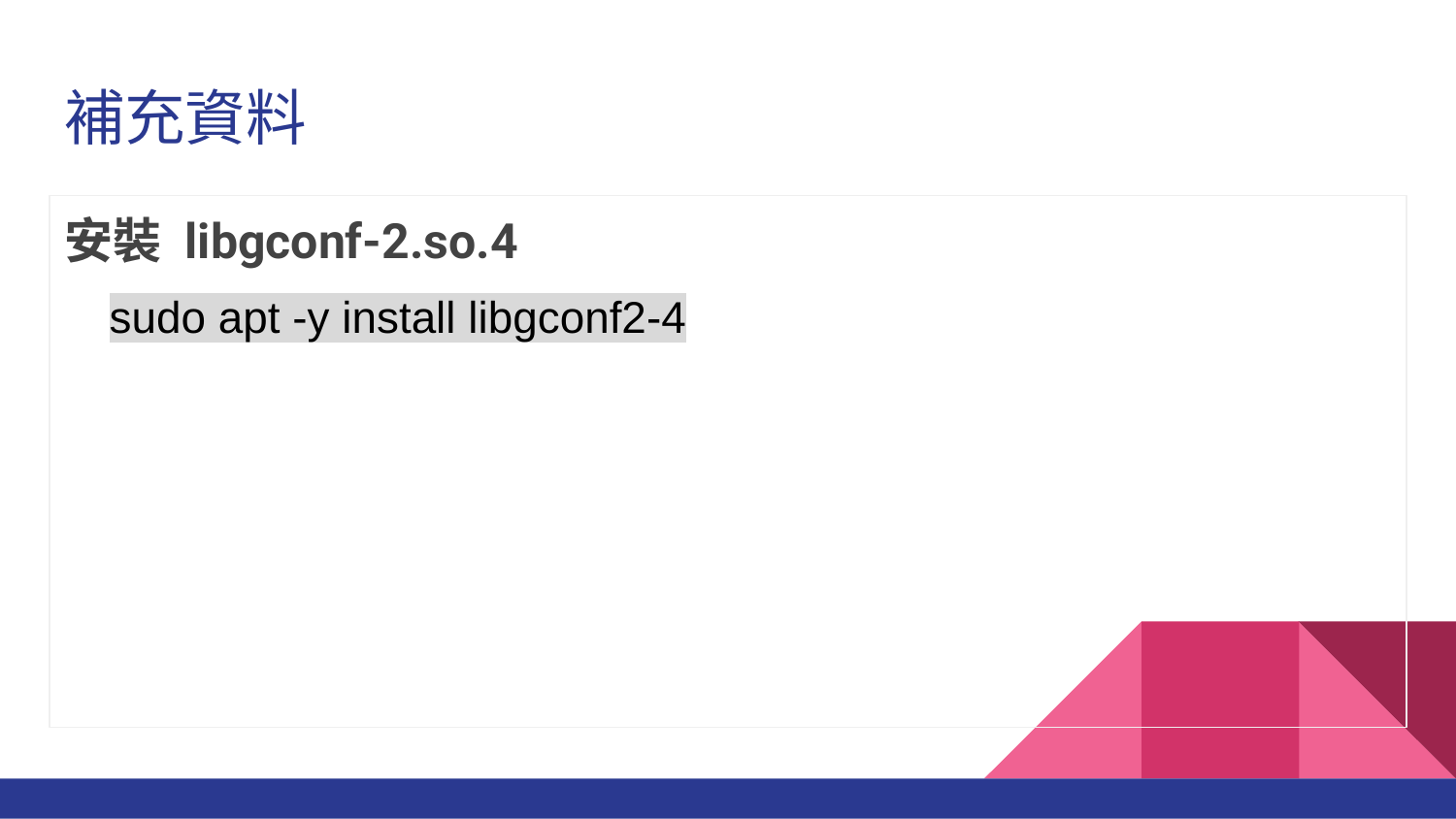

# 補充資料
安裝 libgconf-2.so.4
　sudo apt -y install libgconf2-4